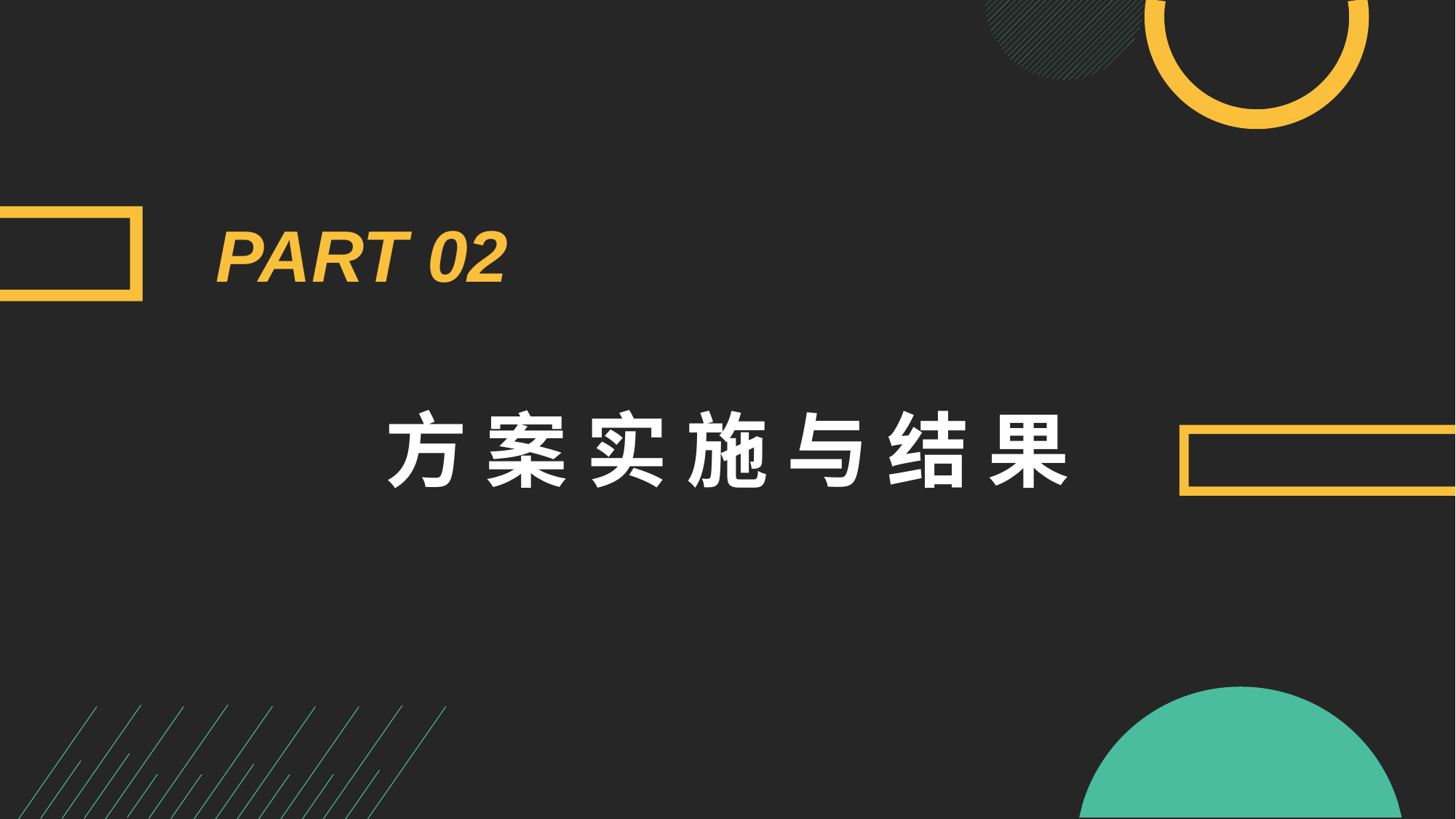

PART 02

方 案 实 施 与 结 果